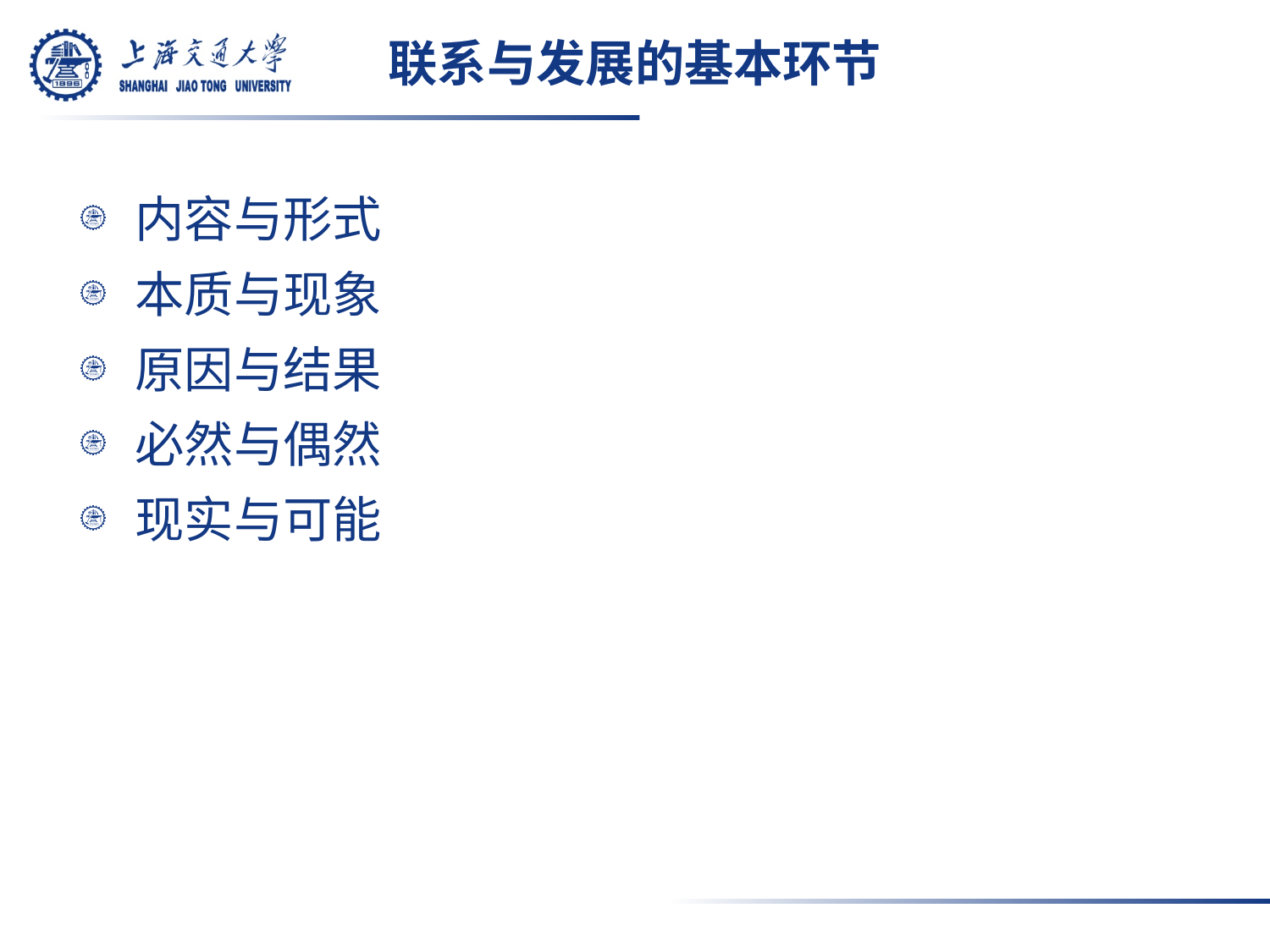

# 联系与发展的基本环节
内容与形式
本质与现象
原因与结果
必然与偶然
现实与可能